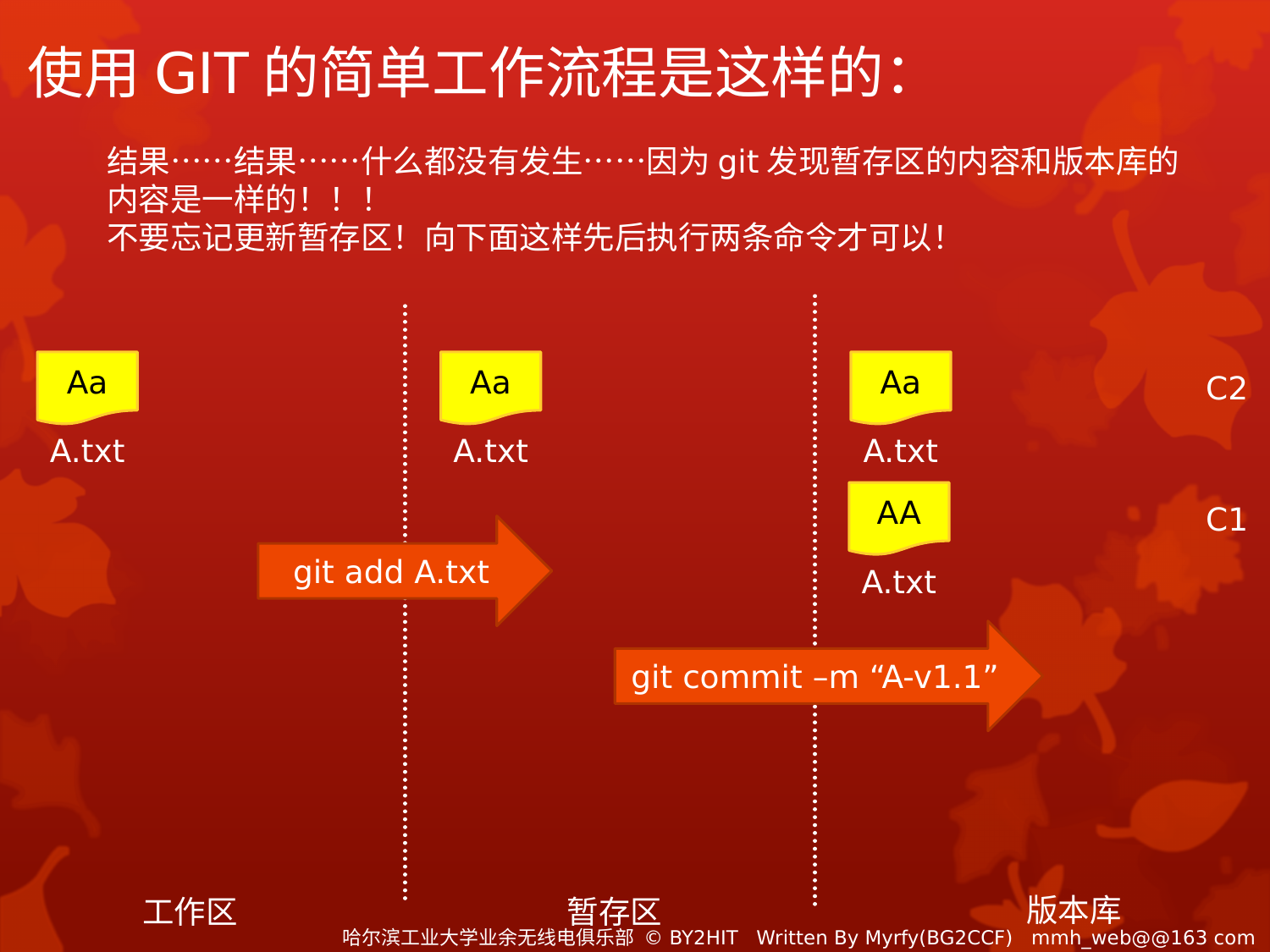

# 使用GIT的简单工作流程是这样的：
结果……结果……什么都没有发生……因为git发现暂存区的内容和版本库的内容是一样的！！！
不要忘记更新暂存区！向下面这样先后执行两条命令才可以！
Aa
A.txt
Aa
A.txt
Aa
A.txt
C2
AA
A.txt
C1
git add A.txt
git commit –m “A-v1.1”
版本库
工作区
暂存区